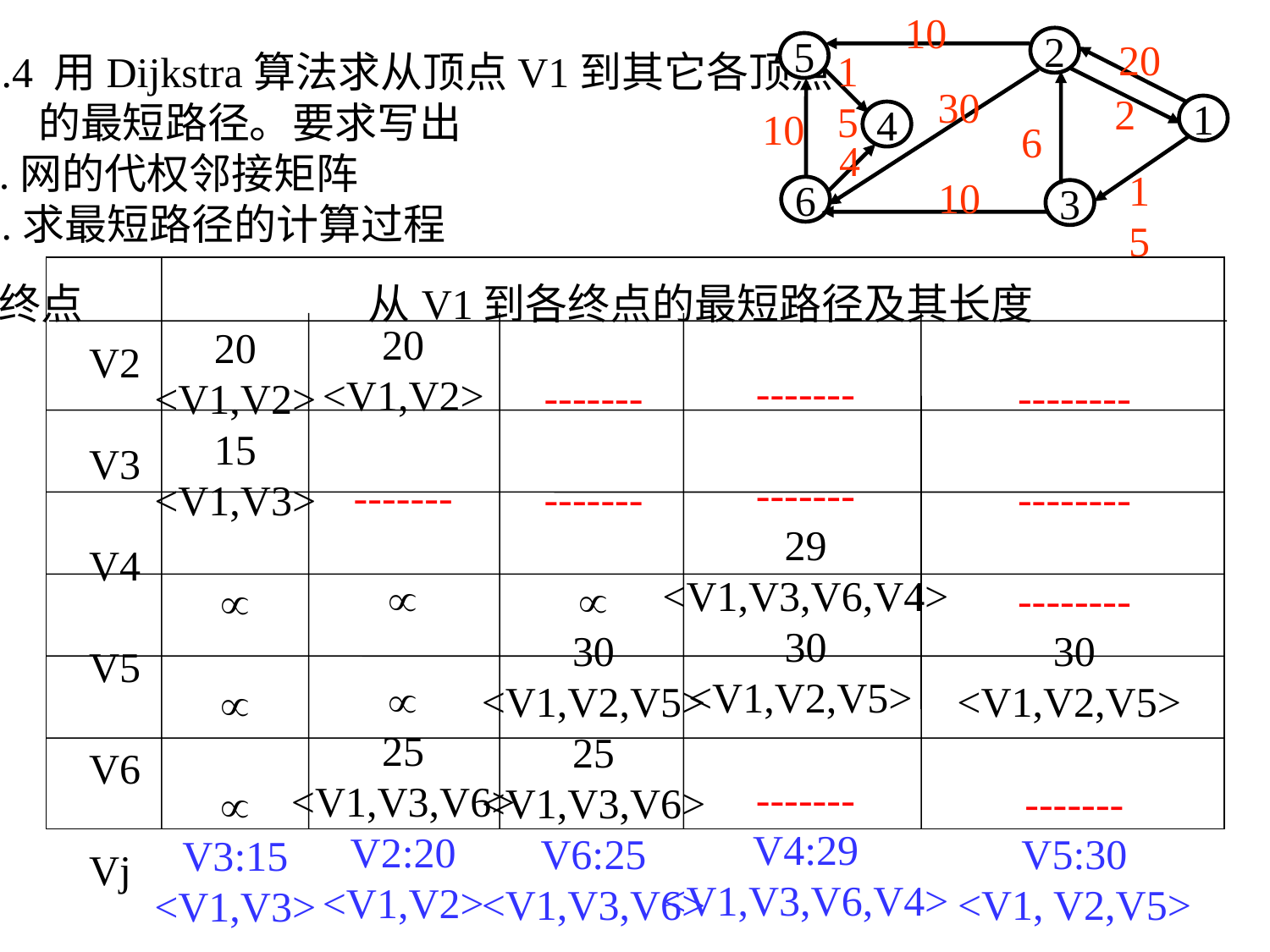

10
20
15
30
2
10
6
4
15
10
2
5

1
4

6
3

5.4 用Dijkstra算法求从顶点V1到其它各顶点
     的最短路径。要求写出
a.网的代权邻接矩阵
b.求最短路径的计算过程

终点                              从V1到各终点的最短路径及其长度

V2

V3

V4

V5

V6

Vj

-------

-------
29
<V1,V3,V6,V4>
30
<V1,V2,V5>

-------
V4:29
<V1,V3,V6,V4>
20
<V1,V2>

-------

∝

∝
25
<V1,V3,V6>
V2:20
<V1,V2>

-------

-------

∝
30
<V1,V2,V5>
25
<V1,V3,V6>
V6:25
<V1,V3,V6>

--------

--------

--------
30
<V1,V2,V5>

-------
V5:30
<V1, V2,V5>
20
<V1,V2>
15
<V1,V3>

∝

∝

∝
V3:15
<V1,V3>